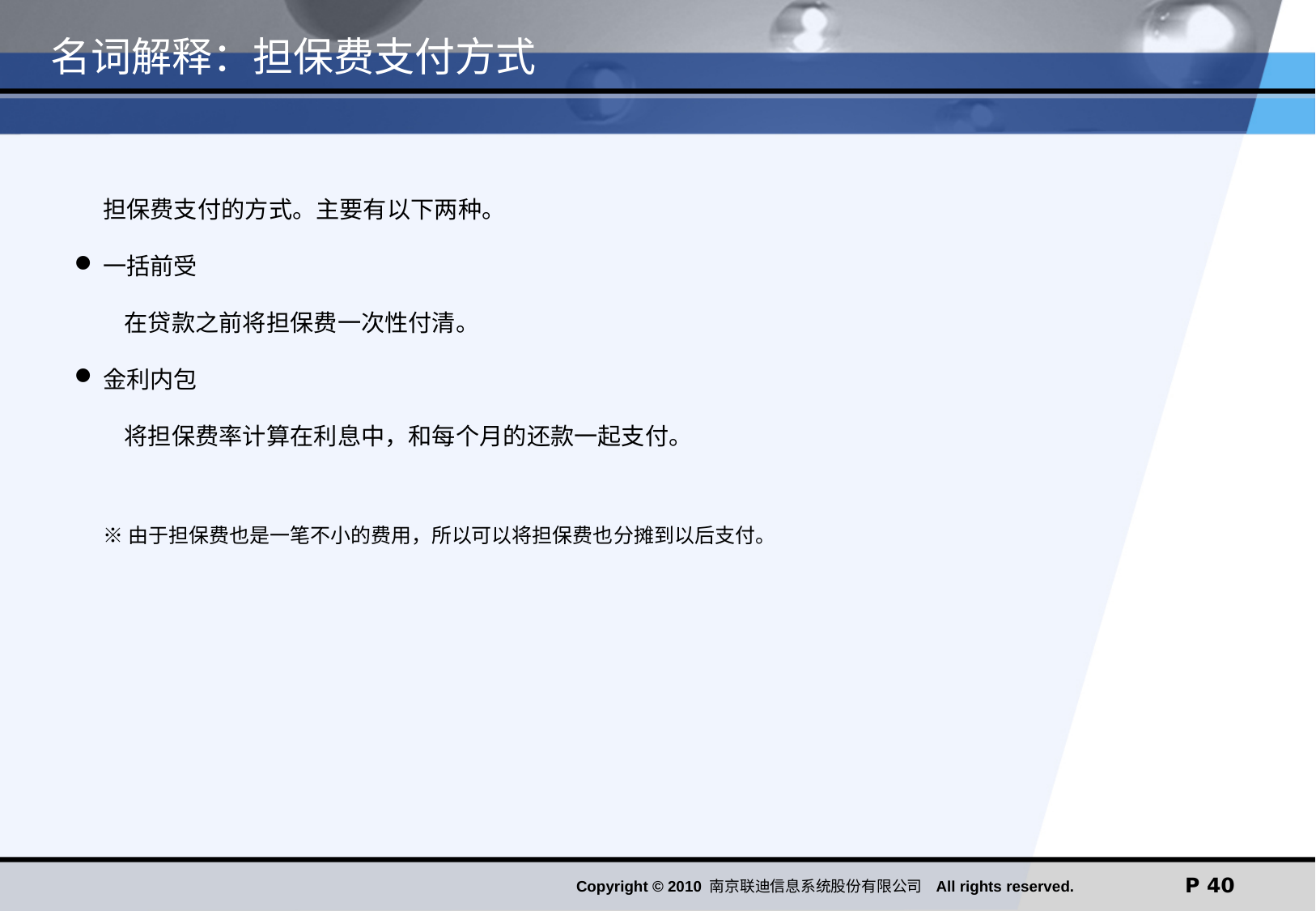

# 名词解释：担保费支付方式
担保费支付的方式。主要有以下两种。
一括前受
   在贷款之前将担保费一次性付清。
金利内包
   将担保费率计算在利息中，和每个月的还款一起支付。

※由于担保费也是一笔不小的费用，所以可以将担保费也分摊到以后支付。